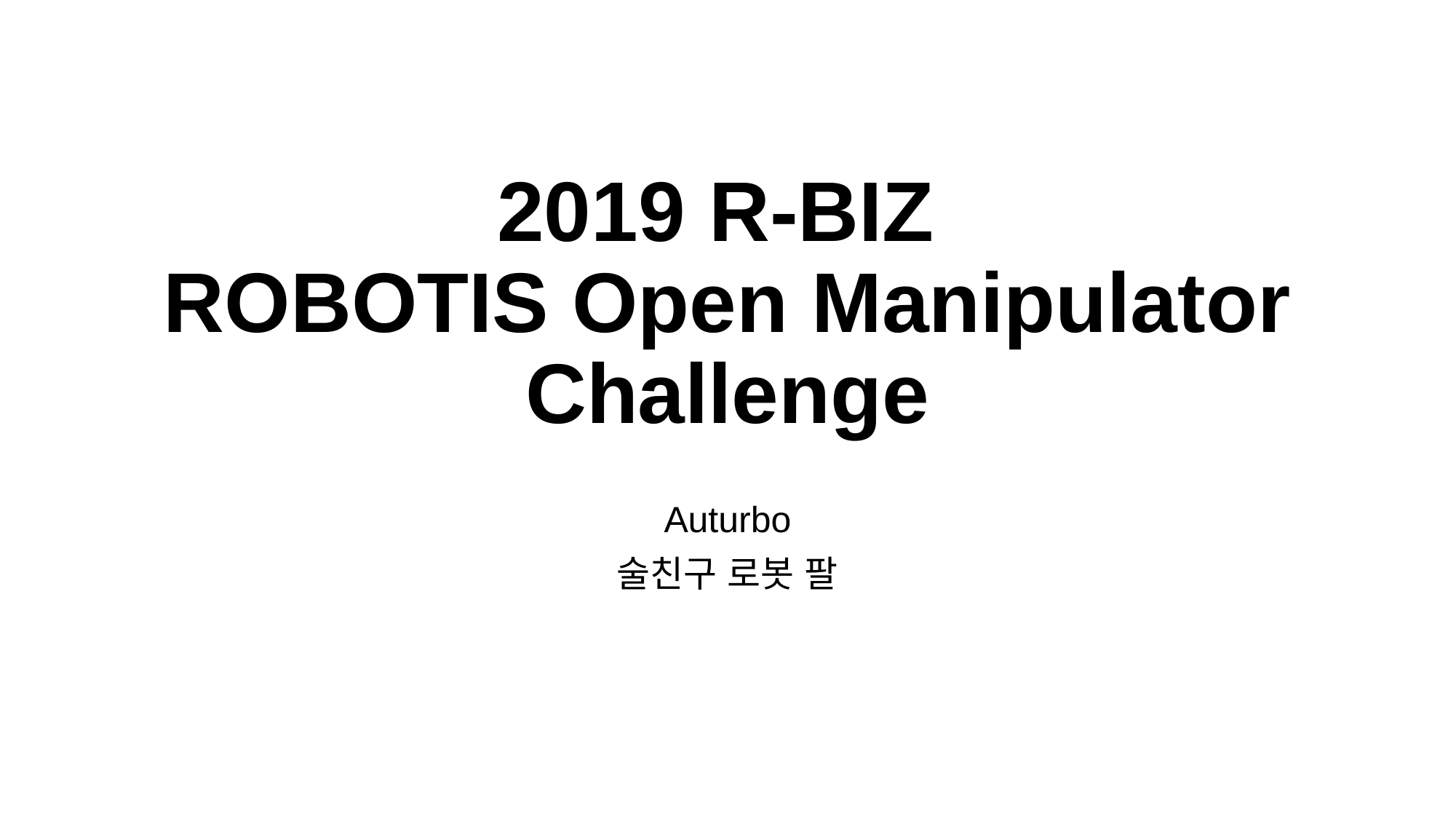

# 2019 R-BIZ ROBOTIS Open Manipulator Challenge
Auturbo
술친구 로봇 팔